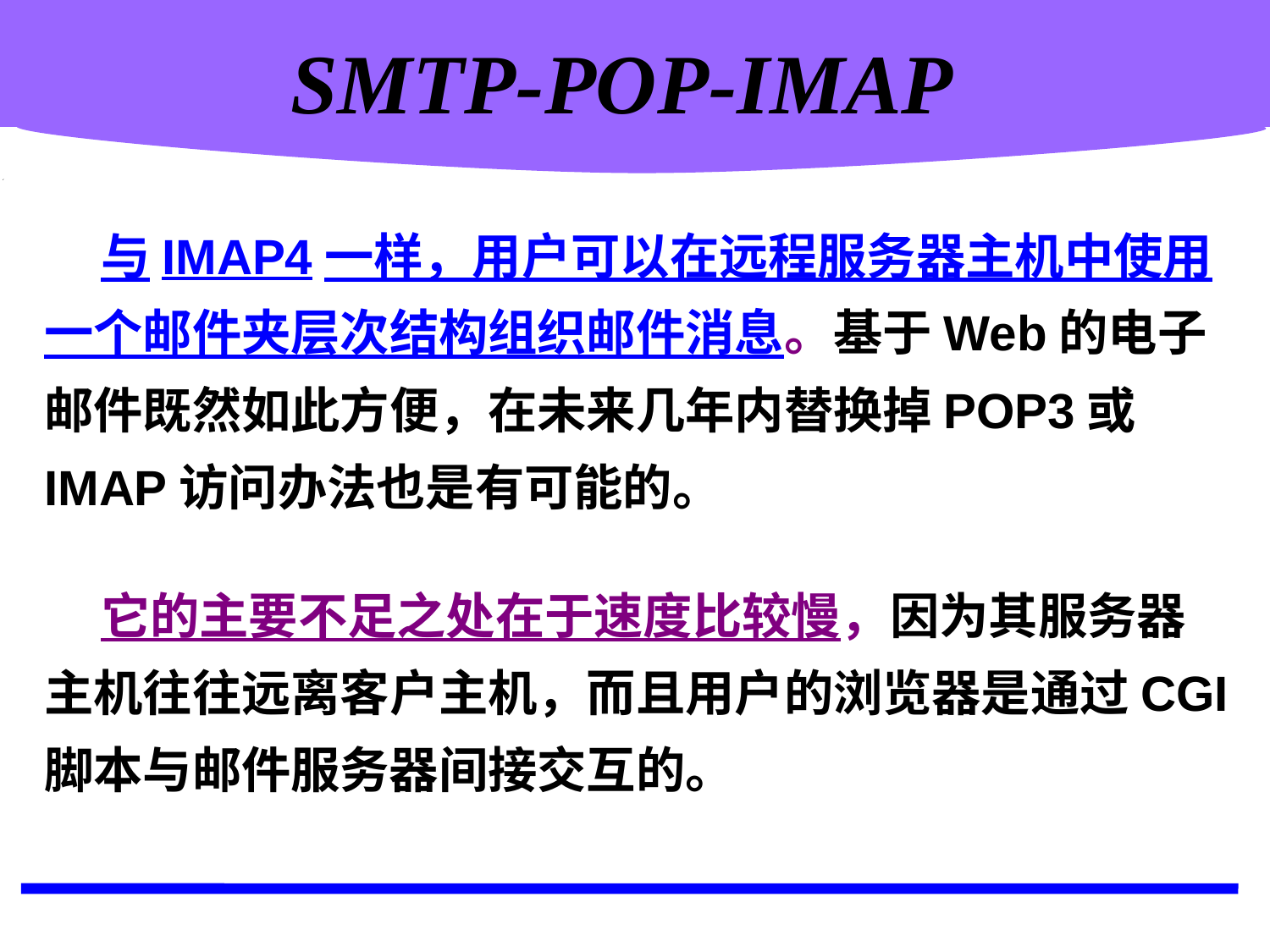

计算机网络概述
SMTP-POP-IMAP

    与IMAP4一样，用户可以在远程服务器主机中使用一个邮件夹层次结构组织邮件消息。基于Web的电子邮件既然如此方便，在未来几年内替换掉POP3或IMAP访问办法也是有可能的。
    它的主要不足之处在于速度比较慢，因为其服务器主机往往远离客户主机，而且用户的浏览器是通过CGI脚本与邮件服务器间接交互的。